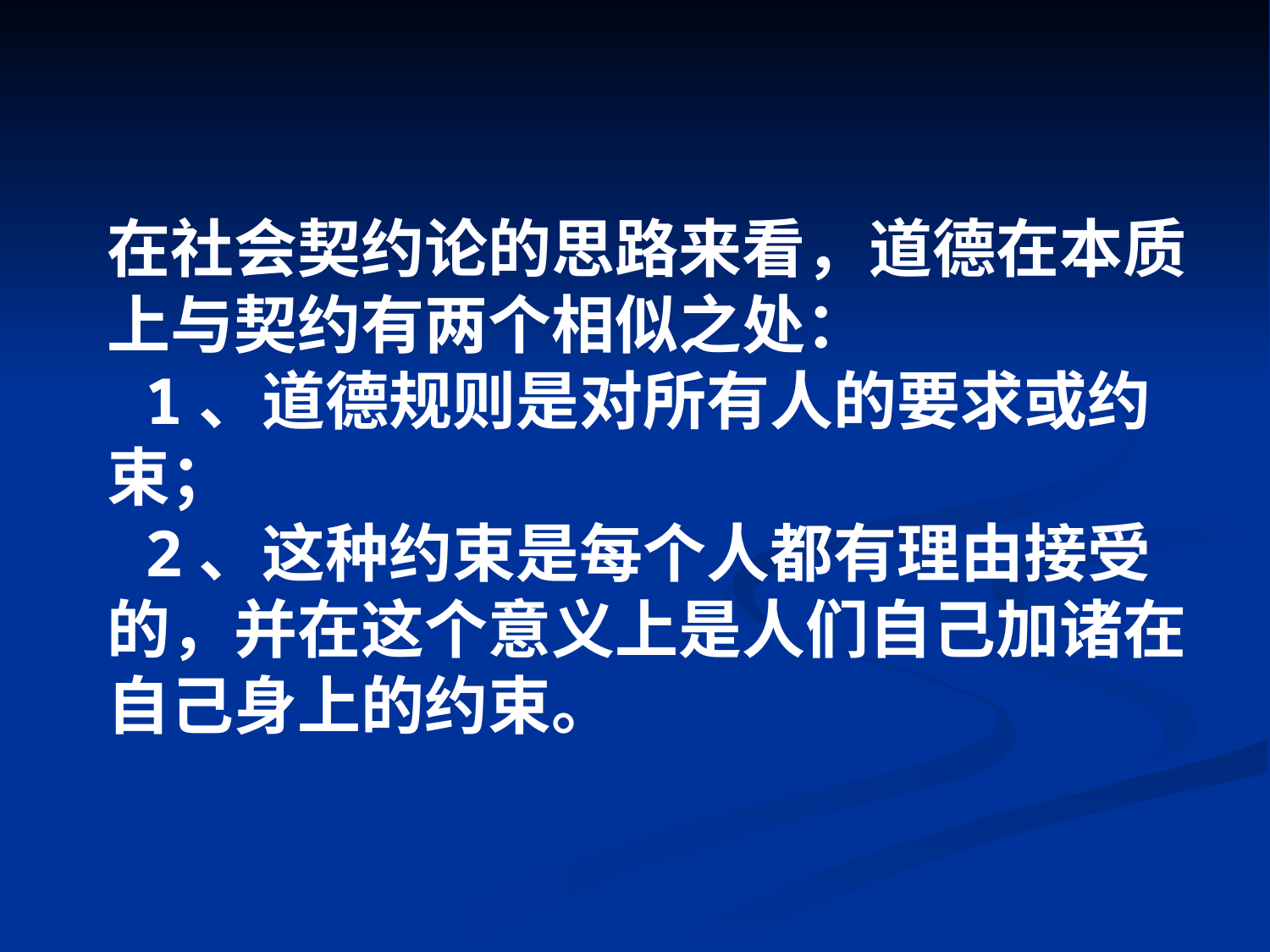

在社会契约论的思路来看，道德在本质上与契约有两个相似之处：
 1、道德规则是对所有人的要求或约束；
 2、这种约束是每个人都有理由接受的，并在这个意义上是人们自己加诸在自己身上的约束。